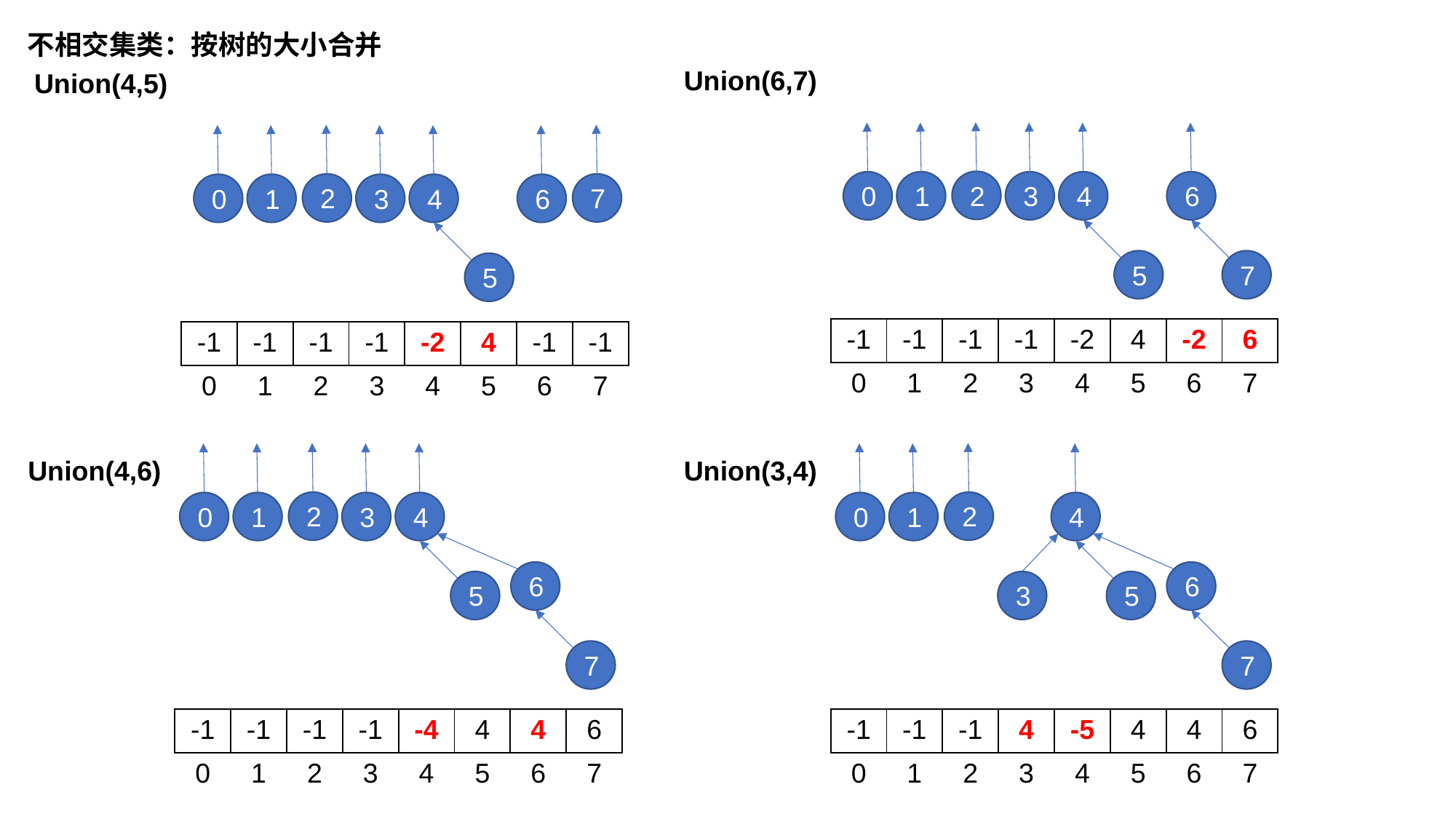

不相交集类：按树的大小合并
Union(6,7)
Union(4,5)
2
0
1
3
4
6
2
7
0
1
3
4
6
5
7
5
| -1 | -1 | -1 | -1 | -2 | 4 | -2 | 6 |
| --- | --- | --- | --- | --- | --- | --- | --- |
| 0 | 1 | 2 | 3 | 4 | 5 | 6 | 7 |
| -1 | -1 | -1 | -1 | -2 | 4 | -1 | -1 |
| --- | --- | --- | --- | --- | --- | --- | --- |
| 0 | 1 | 2 | 3 | 4 | 5 | 6 | 7 |
Union(4,6)
Union(3,4)
2
2
0
1
3
4
0
1
4
6
6
5
3
5
7
7
| -1 | -1 | -1 | -1 | -4 | 4 | 4 | 6 |
| --- | --- | --- | --- | --- | --- | --- | --- |
| 0 | 1 | 2 | 3 | 4 | 5 | 6 | 7 |
| -1 | -1 | -1 | 4 | -5 | 4 | 4 | 6 |
| --- | --- | --- | --- | --- | --- | --- | --- |
| 0 | 1 | 2 | 3 | 4 | 5 | 6 | 7 |